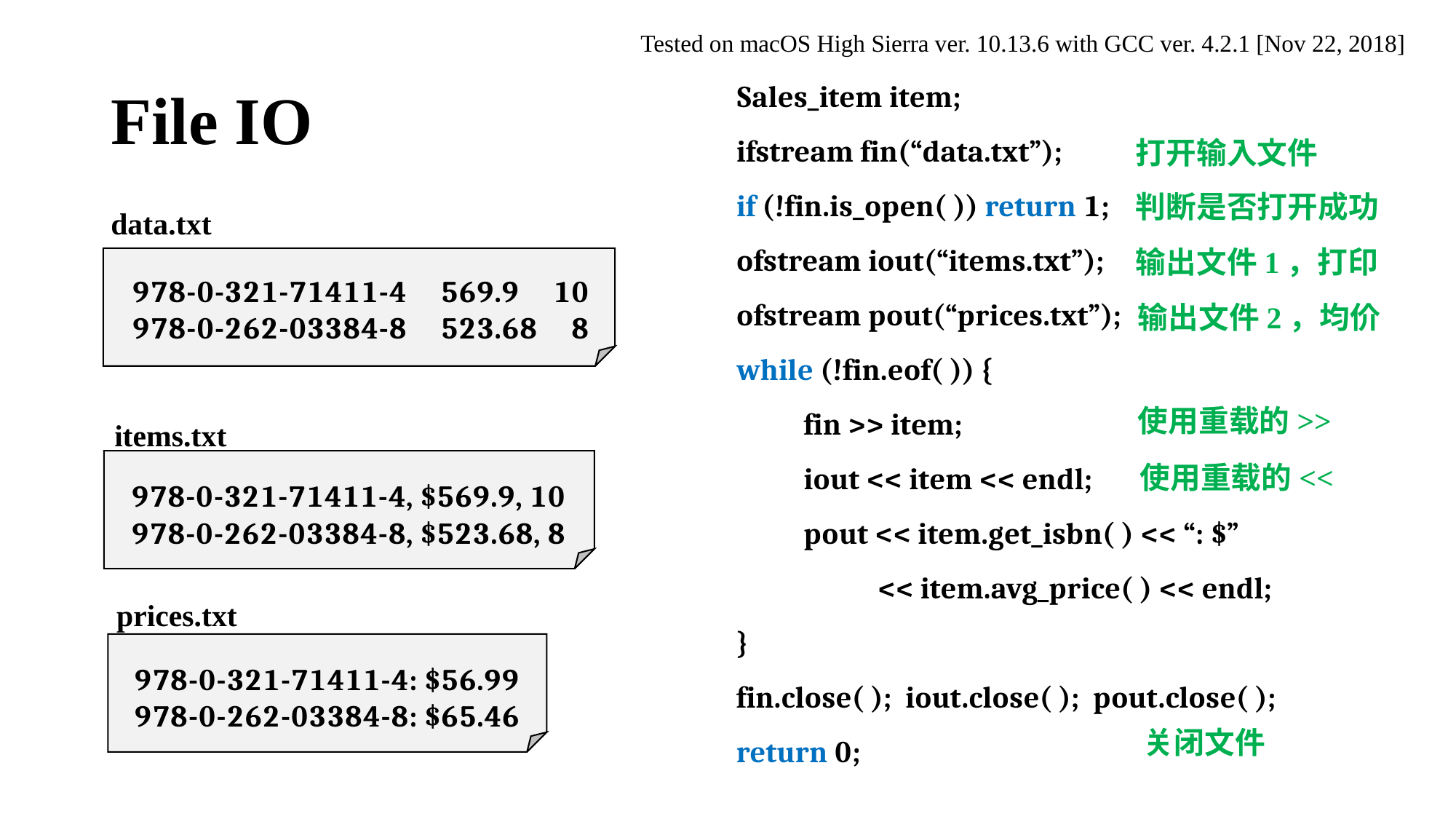

Tested on macOS High Sierra ver. 10.13.6 with GCC ver. 4.2.1 [Nov 22, 2018]
# File IO
Sales_item item;
ifstream fin(“data.txt”);
if (!fin.is_open( )) return 1;
ofstream iout(“items.txt”);
ofstream pout(“prices.txt”);
while (!fin.eof( )) {
          fin >> item;
          iout << item << endl;
          pout << item.get_isbn( ) << “: $”
                     << item.avg_price( ) << endl;
}
fin.close( );  iout.close( );  pout.close( );
return 0;
打开输入文件
判断是否打开成功
data.txt

978-0-321-71411-4     569.9     10
978-0-262-03384-8     523.68     8
输出文件1，打印
输出文件2，均价
使用重载的>>
items.txt
使用重载的<<

978-0-321-71411-4, $569.9, 10
978-0-262-03384-8, $523.68, 8
prices.txt

978-0-321-71411-4: $56.99
978-0-262-03384-8: $65.46
关闭文件